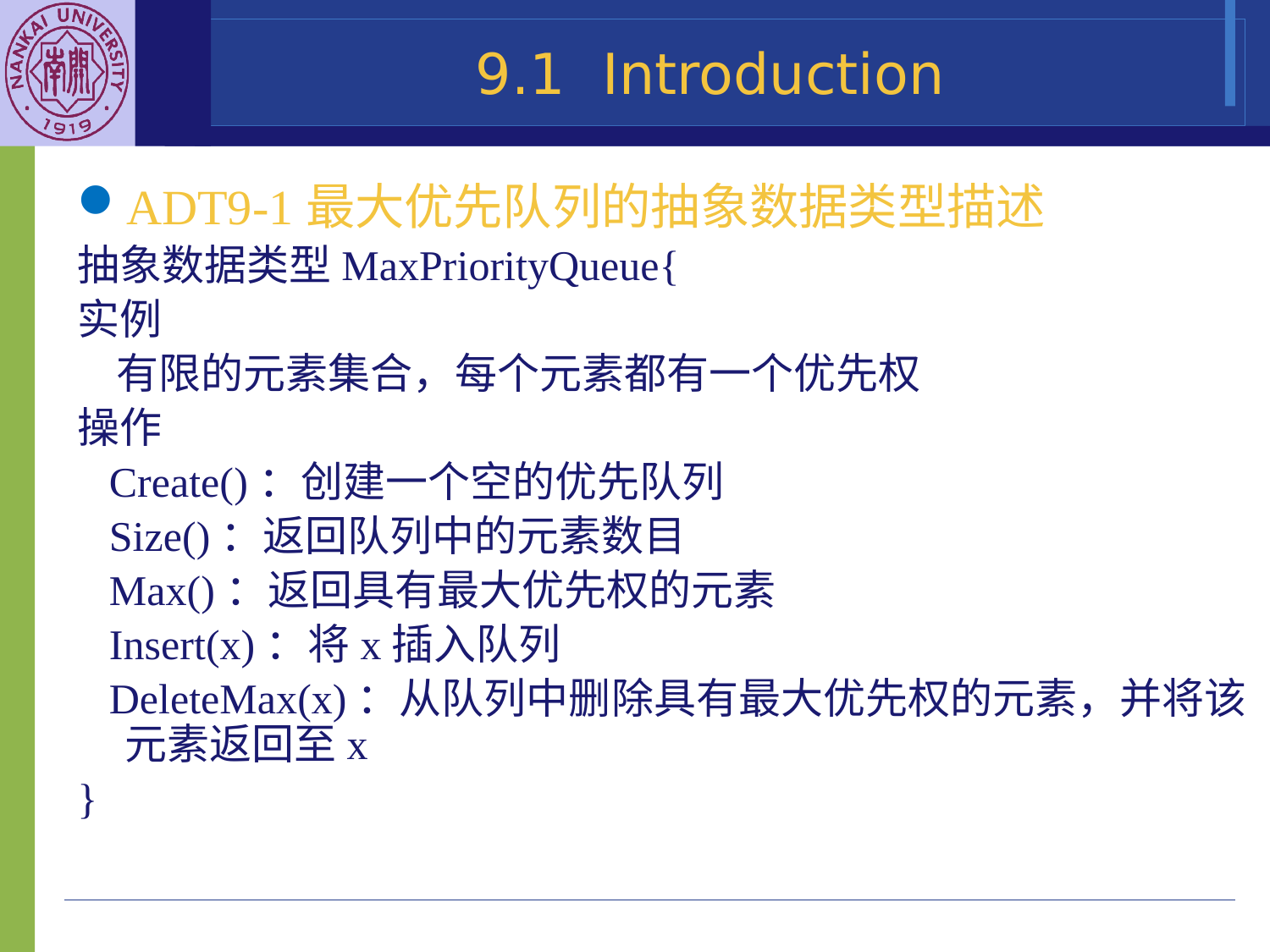

9.1	Introduction
ADT9-1最大优先队列的抽象数据类型描述
抽象数据类型MaxPriorityQueue{
实例
   有限的元素集合，每个元素都有一个优先权
操作
   Create()：创建一个空的优先队列
   Size()：返回队列中的元素数目
   Max()：返回具有最大优先权的元素
   Insert(x)：将x插入队列
   DeleteMax(x)：从队列中删除具有最大优先权的元素，并将该元素返回至x
}
5